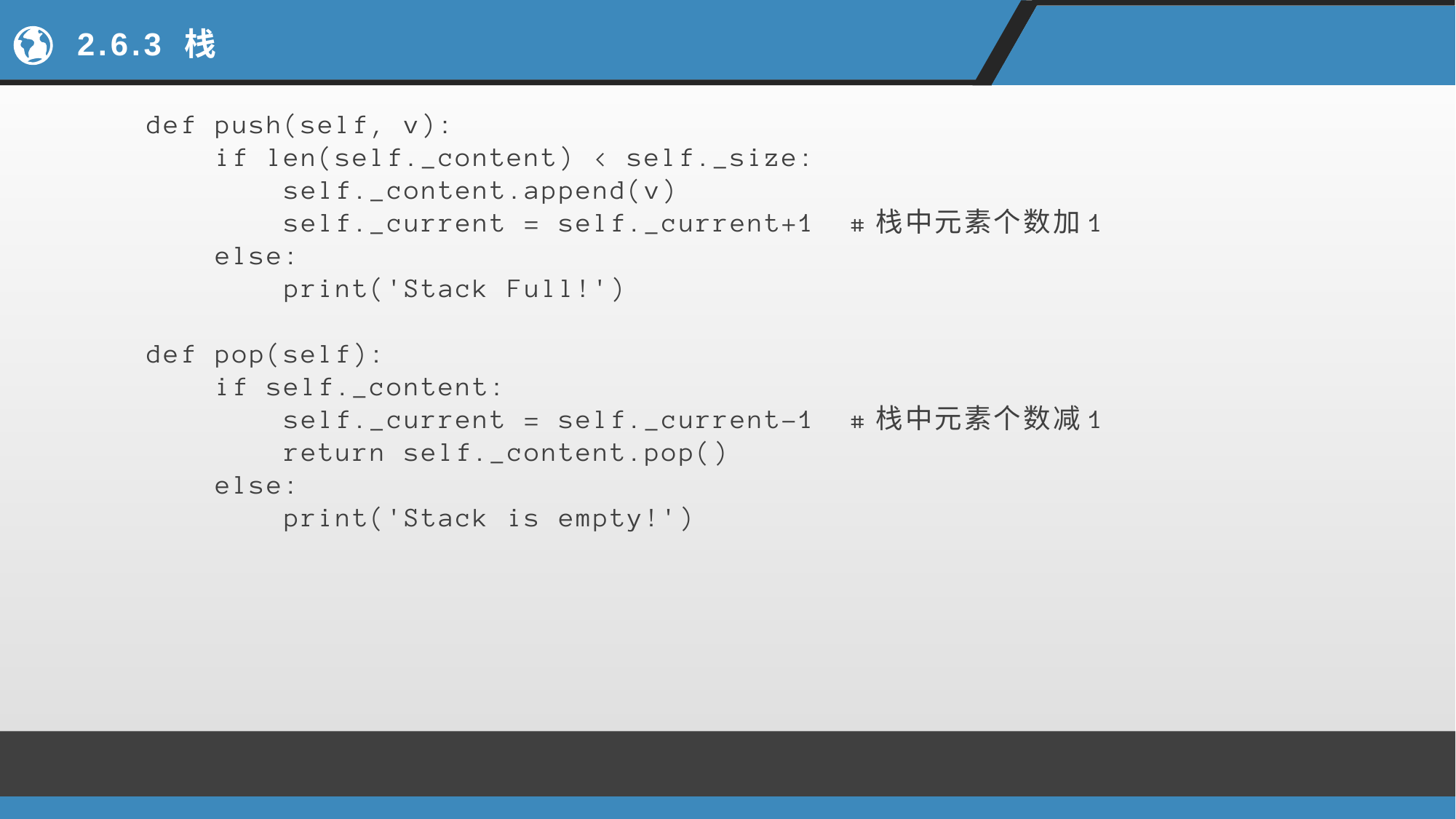

# 2.6.3 栈

    def push(self, v):
        if len(self._content) < self._size:
            self._content.append(v)
            self._current = self._current+1  #栈中元素个数加1
        else:
            print('Stack Full!')

    def pop(self):
        if self._content:
            self._current = self._current-1  #栈中元素个数减1
            return self._content.pop()
        else:
            print('Stack is empty!')